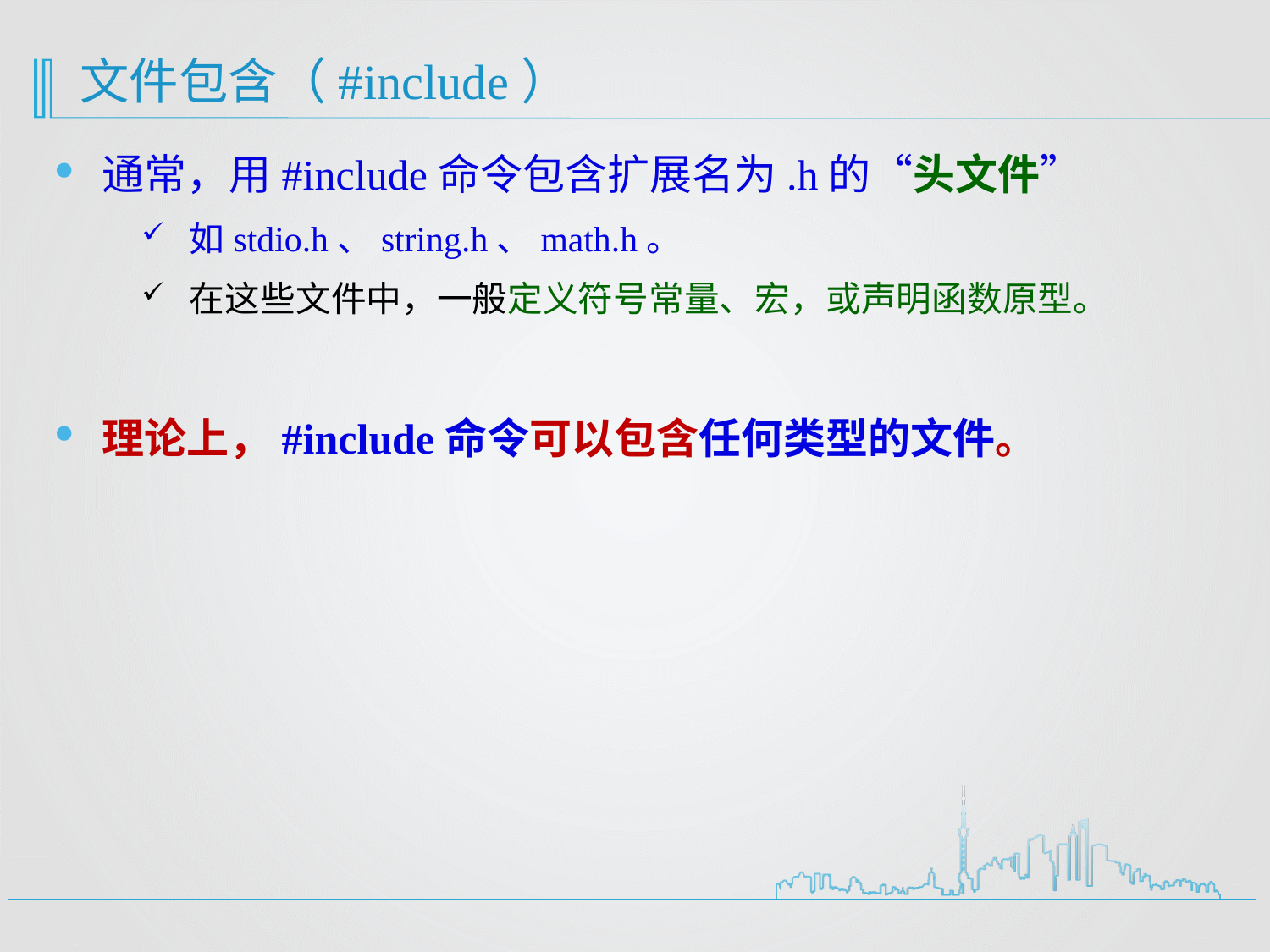

# 文件包含（#include）
通常，用#include命令包含扩展名为.h的“头文件”
如stdio.h、string.h、math.h。
在这些文件中，一般定义符号常量、宏，或声明函数原型。

理论上，#include命令可以包含任何类型的文件。